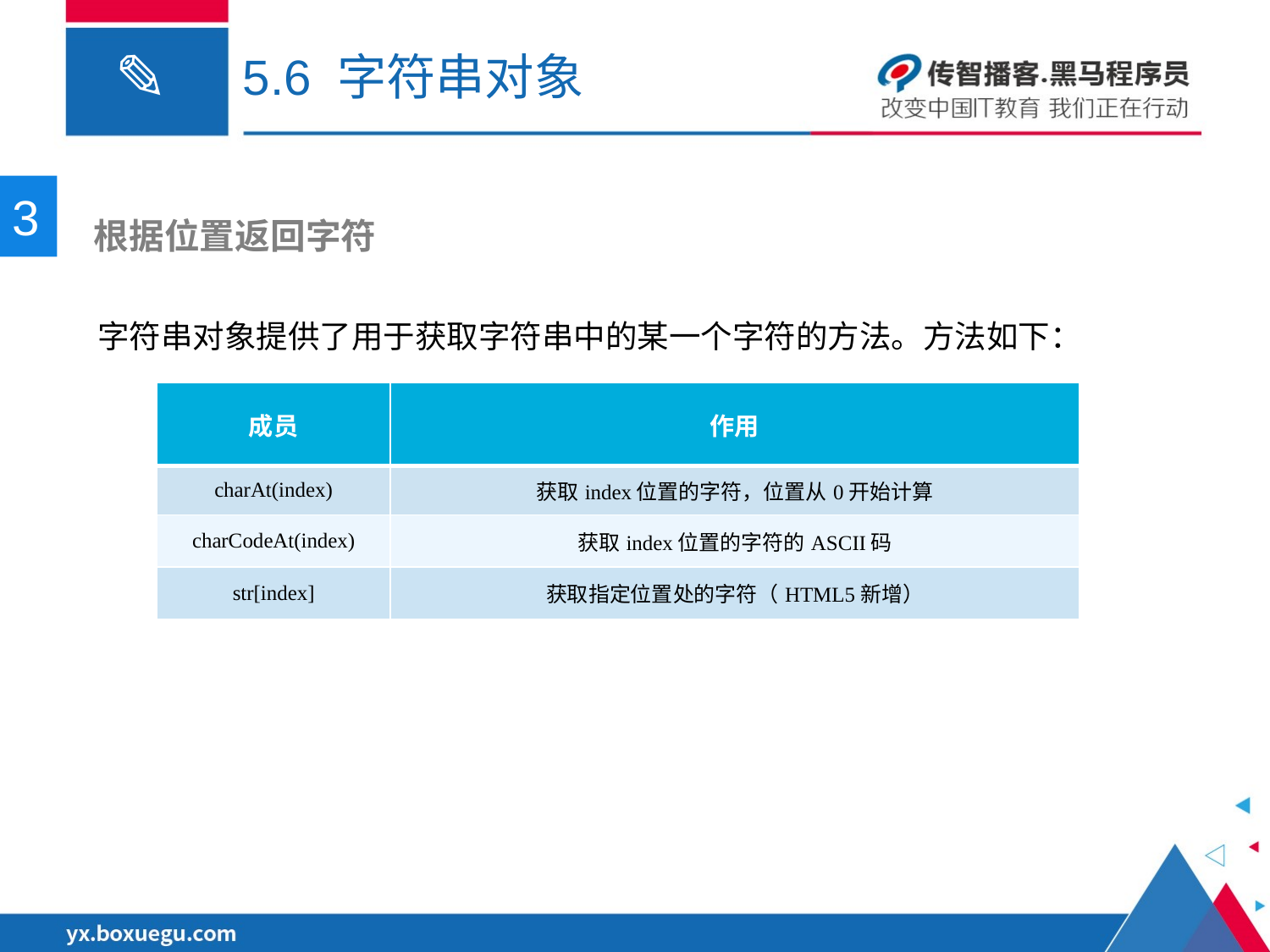

# 5.6 字符串对象

3
  根据位置返回字符
字符串对象提供了用于获取字符串中的某一个字符的方法。方法如下：
| 成员 | 作用 |
| --- | --- |
| charAt(index) | 获取index位置的字符，位置从0开始计算 |
| charCodeAt(index) | 获取index位置的字符的ASCII码 |
| str[index] | 获取指定位置处的字符（HTML5新增） |